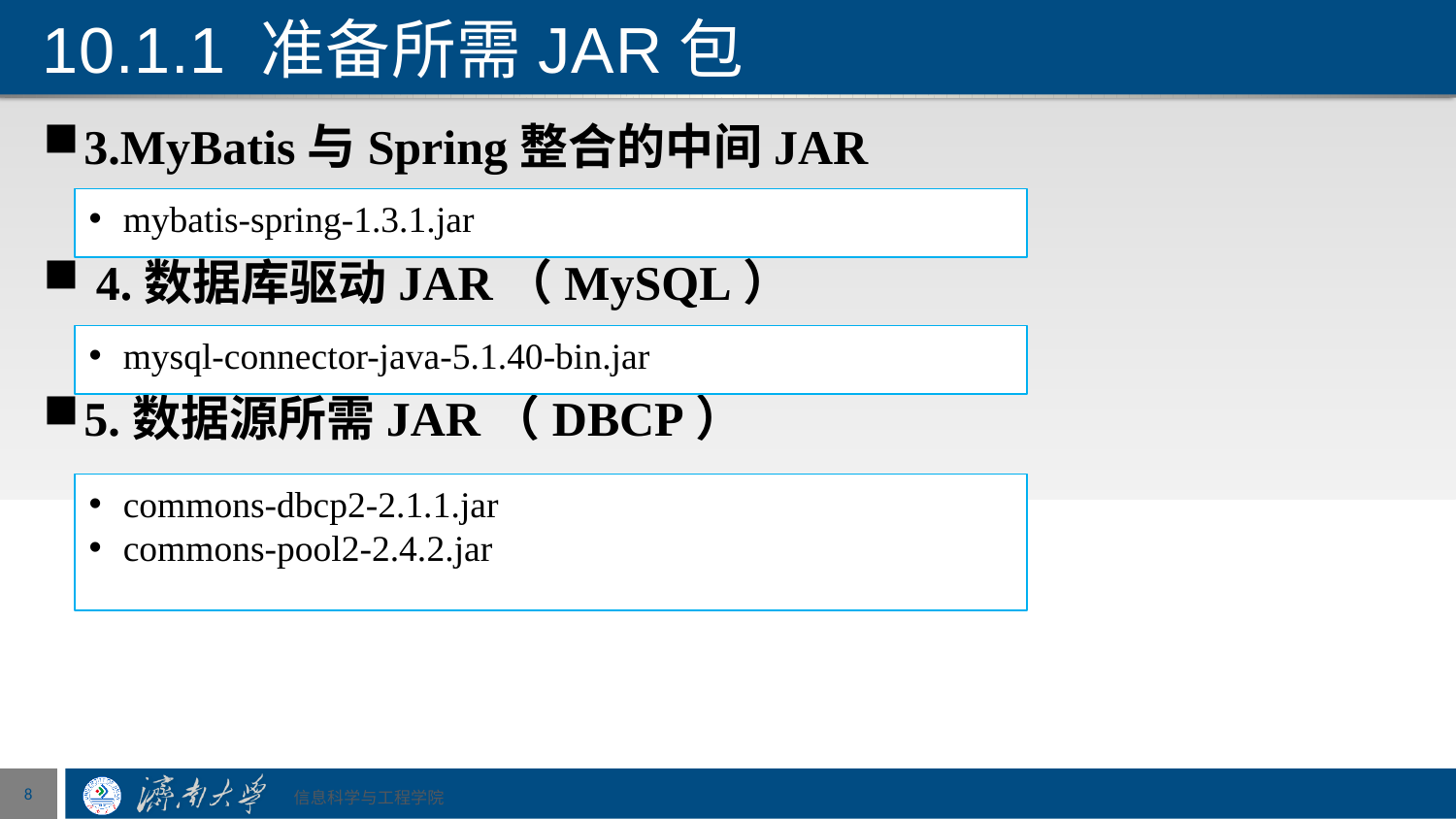

# 10.1.1 准备所需JAR包
3.MyBatis与Spring整合的中间JAR

 4.数据库驱动JAR（MySQL）

5.数据源所需JAR（DBCP）
mybatis-spring-1.3.1.jar
mysql-connector-java-5.1.40-bin.jar
commons-dbcp2-2.1.1.jar
commons-pool2-2.4.2.jar